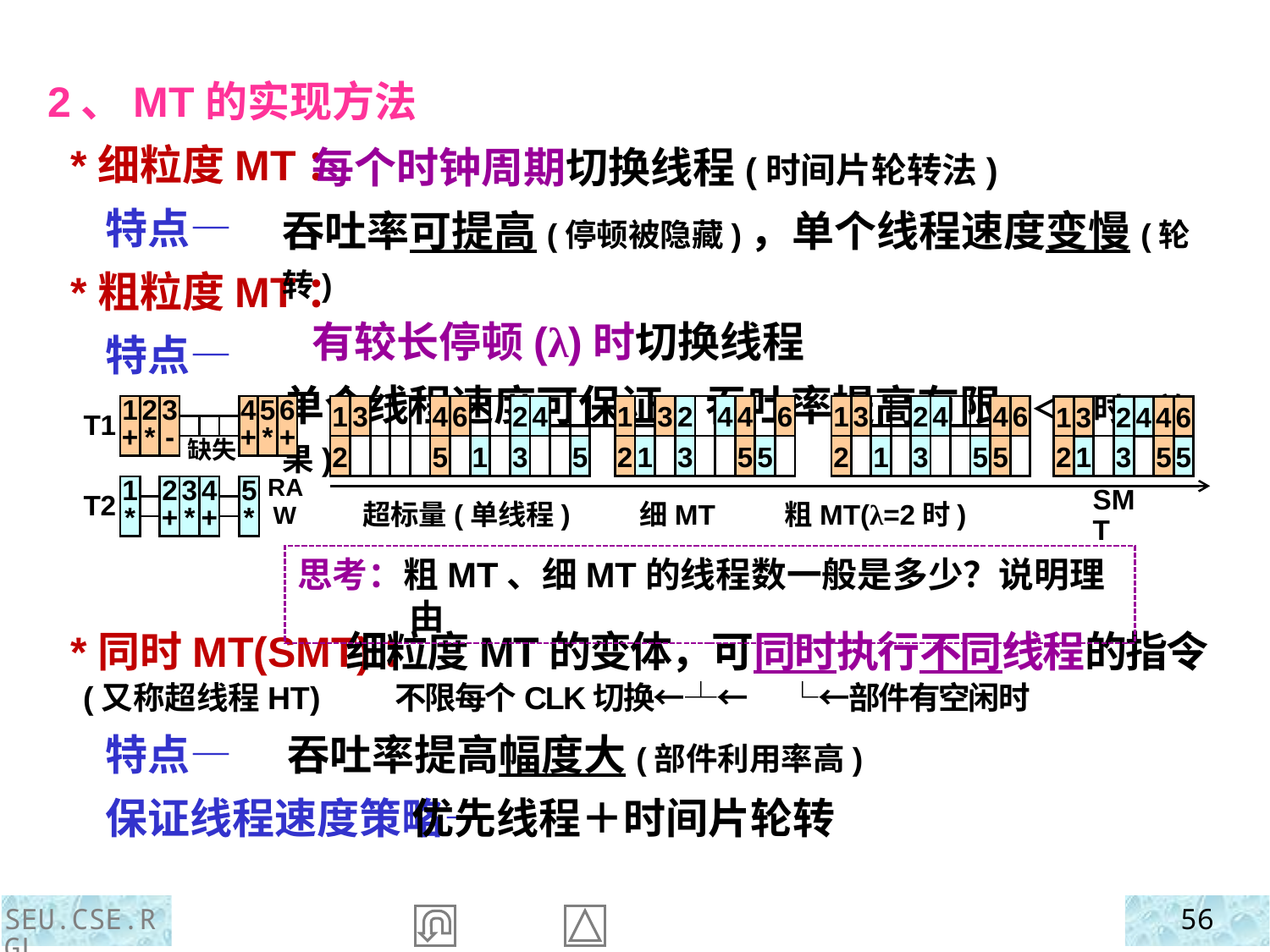

2、MT的实现方法
  *细粒度MT：
     特点—
  *粗粒度MT：
     特点—

  *同时MT(SMT)：
    (又称超线程HT)
     特点—
     保证线程速度策略—
  每个时钟周期切换线程(时间片轮转法)
吞吐率可提高(停顿被隐藏)，单个线程速度变慢(轮转)
  有较长停顿(λ)时切换线程
单个线程速度可保证，吞吐率提高有限(＜λ时无效果)
1
+
2
*
3
-
4
+
5
*
6
+
1
3

4
6

4

2

T1

缺失
2

5
1
3

5
1
*
2
+
3
*
4
+
5
*
T2
RAW
超标量(单线程)        细MT        粗MT(λ=2时)

1

3
2

4
4

6
2
1

3

5
5

1
3

2
4

4
6
2

1

3

5
5

1
3
2
4
4
6

2
1

3
5
5
SMT
思考：粗MT、细MT的线程数一般是多少？说明理由
      细粒度MT的变体，可同时执行不同线程的指令
                  不限每个CLK切换←┴←       └←部件有空闲时
吞吐率提高幅度大(部件利用率高)
            优先线程＋时间片轮转
SEU.CSE.RGL
56